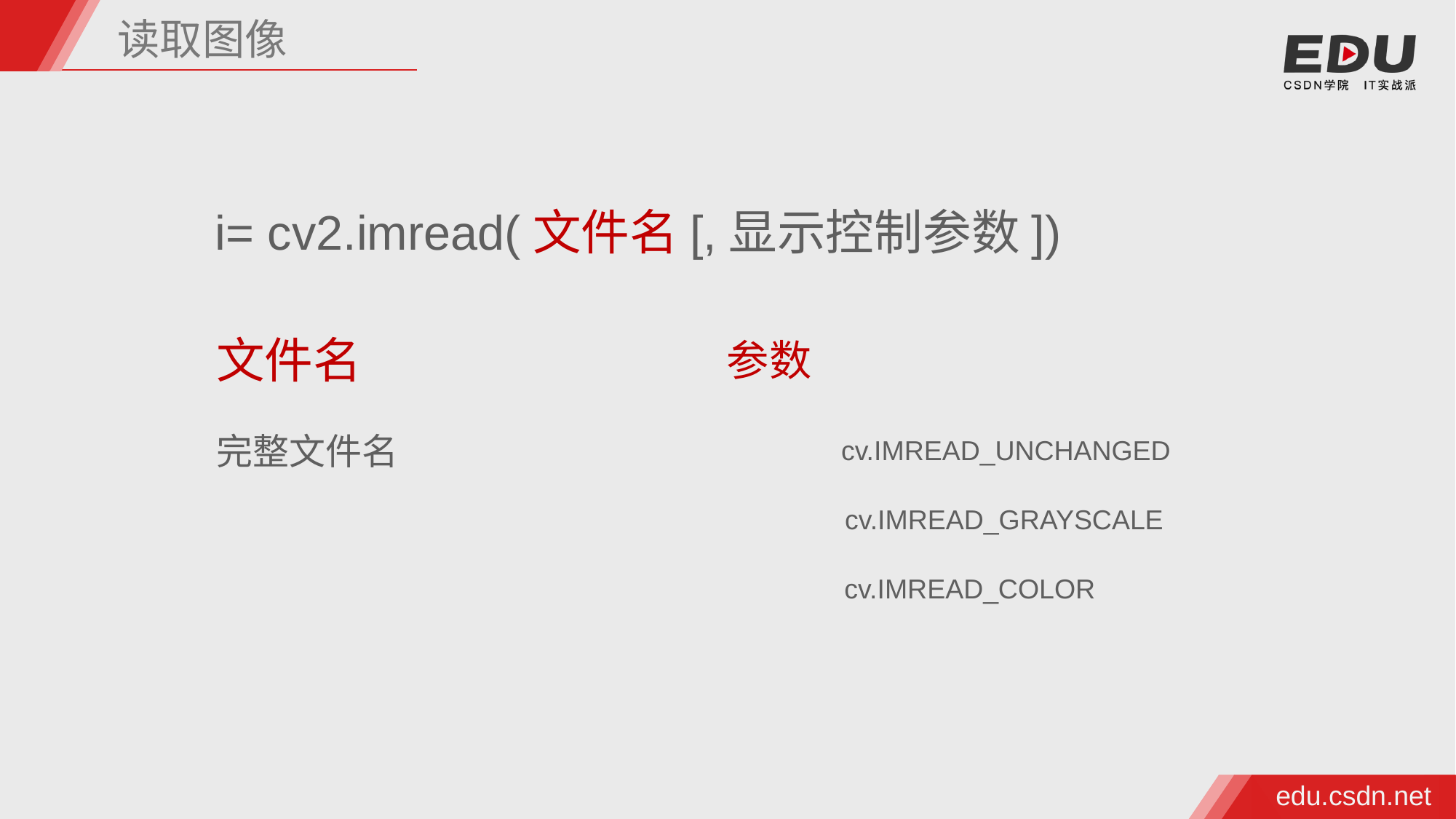

读取图像
i= cv2.imread(文件名[,显示控制参数])
文件名
参数
完整文件名
cv.IMREAD_UNCHANGED
cv.IMREAD_GRAYSCALE
cv.IMREAD_COLOR
edu.csdn.net